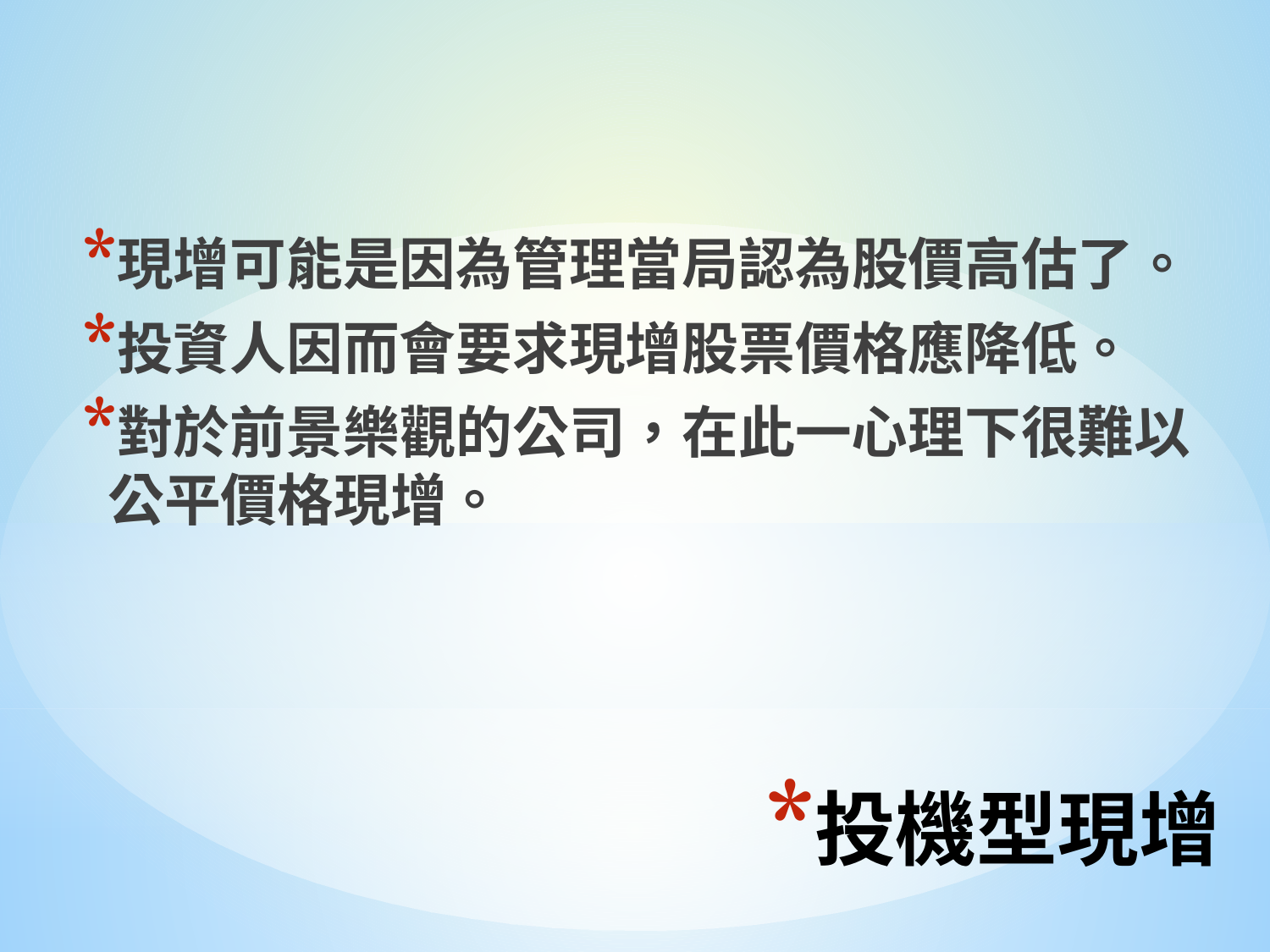

現增可能是因為管理當局認為股價高估了。
投資人因而會要求現增股票價格應降低。
對於前景樂觀的公司，在此一心理下很難以公平價格現增。
# 投機型現增